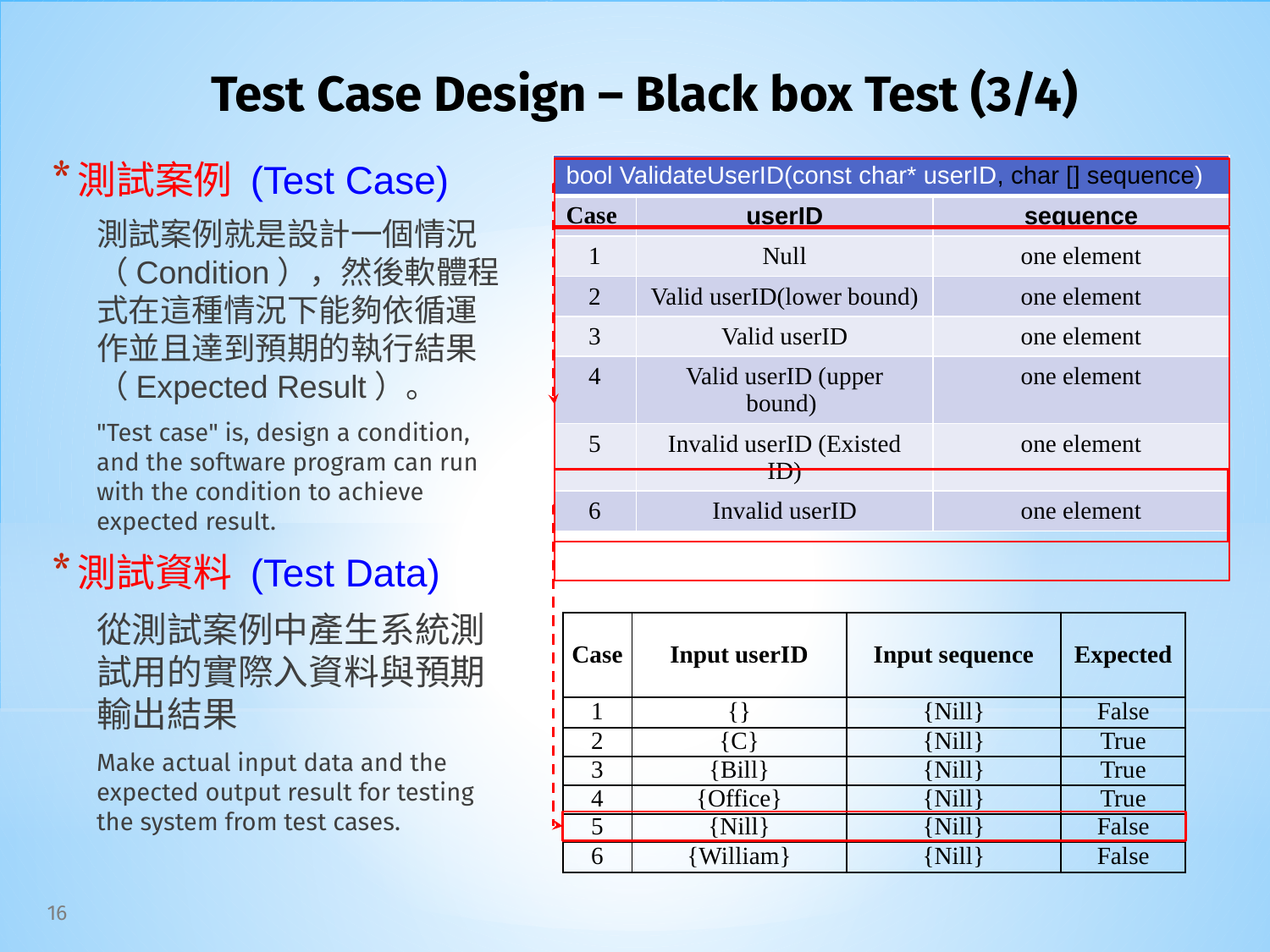

# Test Case Design – Black box Test (3/4)
測試案例 (Test Case)
測試案例就是設計一個情況（Condition），然後軟體程式在這種情況下能夠依循運作並且達到預期的執行結果（Expected Result）。
"Test case" is, design a condition, and the software program can run with the condition to achieve expected result.
測試資料 (Test Data)
從測試案例中產生系統測試用的實際入資料與預期輸出結果
Make actual input data and the expected output result for testing the system from test cases.
| bool ValidateUserID(const char\* userID, char [] sequence) |  |  |
| --- | --- | --- |
| Case | userID | sequence |
| 1 | Null | one element |
| 2 | Valid userID(lower bound) | one element |
| 3 | Valid userID | one element |
| 4 | Valid userID (upper bound) | one element |
| 5 | Invalid userID (Existed ID) | one element |
| 6 | Invalid userID | one element |

| Case | Input userID | Input sequence | Expected |
| --- | --- | --- | --- |
| 1 | {} | {Nill} | False |
| 2 | {C} | {Nill} | True |
| 3 | {Bill} | {Nill} | True |
| 4 | {Office} | {Nill} | True |
| 5 | {Nill} | {Nill} | False |
| 6 | {William} | {Nill} | False |

16